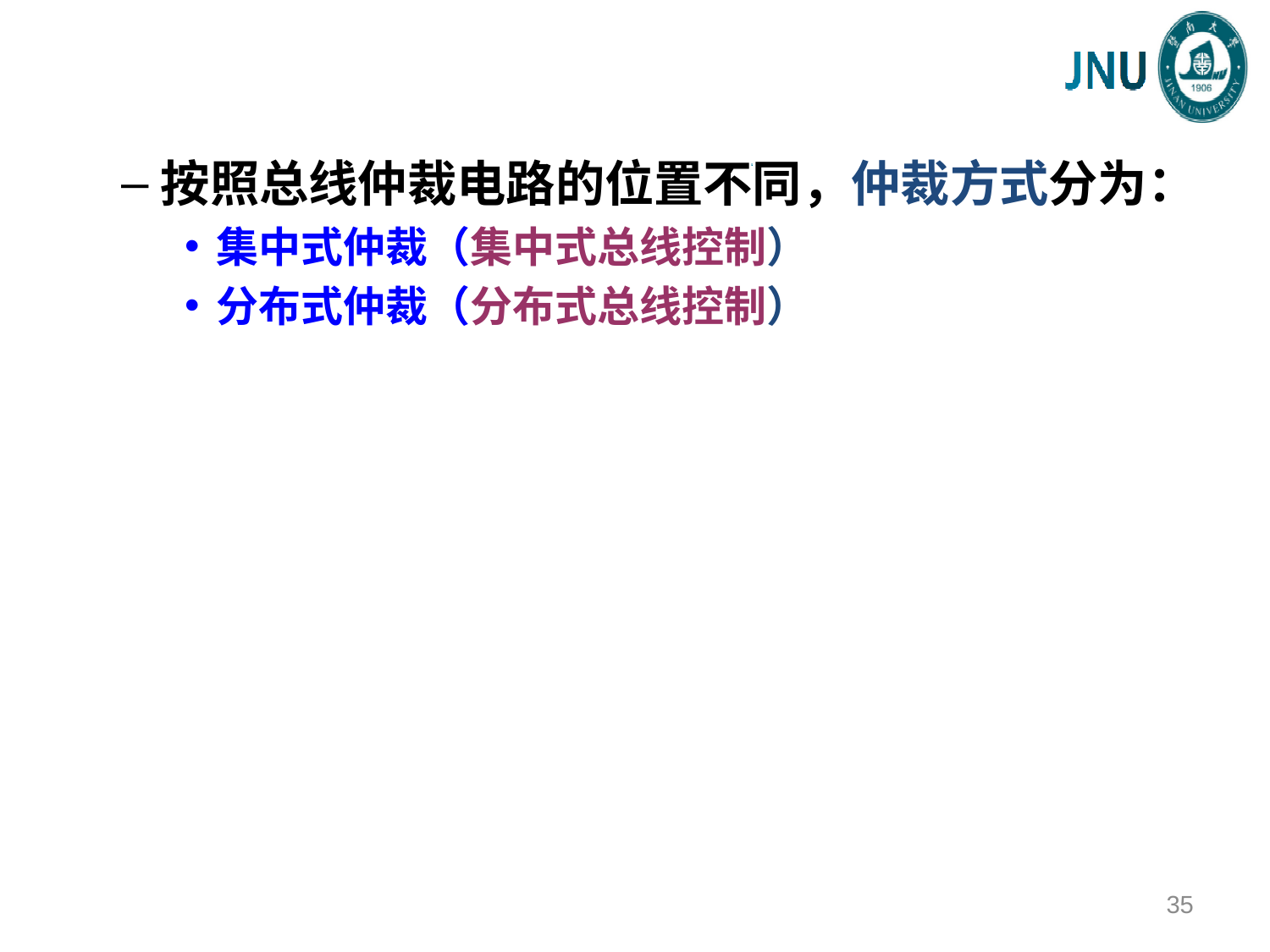

按照总线仲裁电路的位置不同，仲裁方式分为：
集中式仲裁（集中式总线控制）
分布式仲裁（分布式总线控制）
35